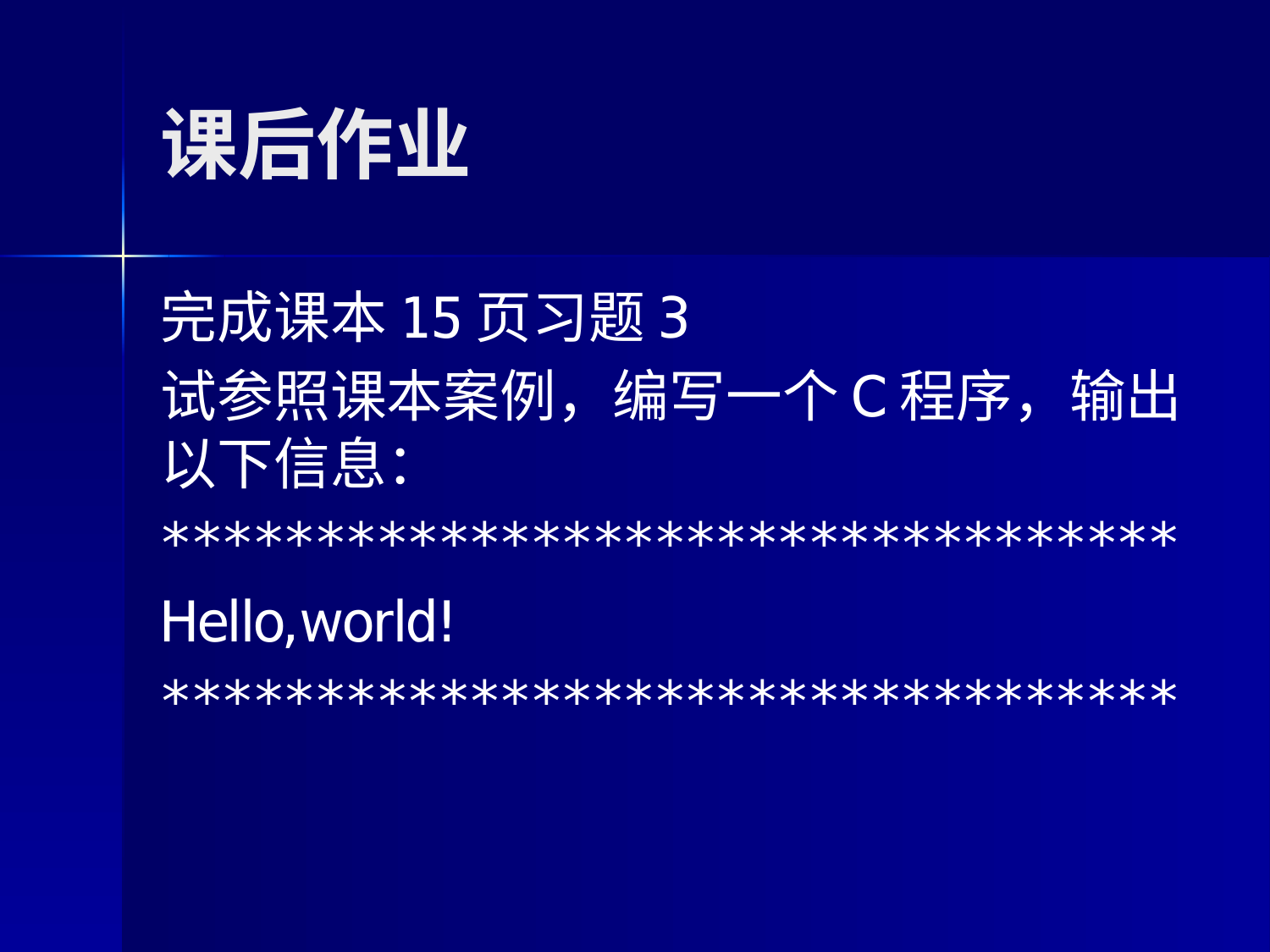

# 课后作业
完成课本15页习题3
试参照课本案例，编写一个C程序，输出以下信息：
*********************************
Hello,world!
*********************************